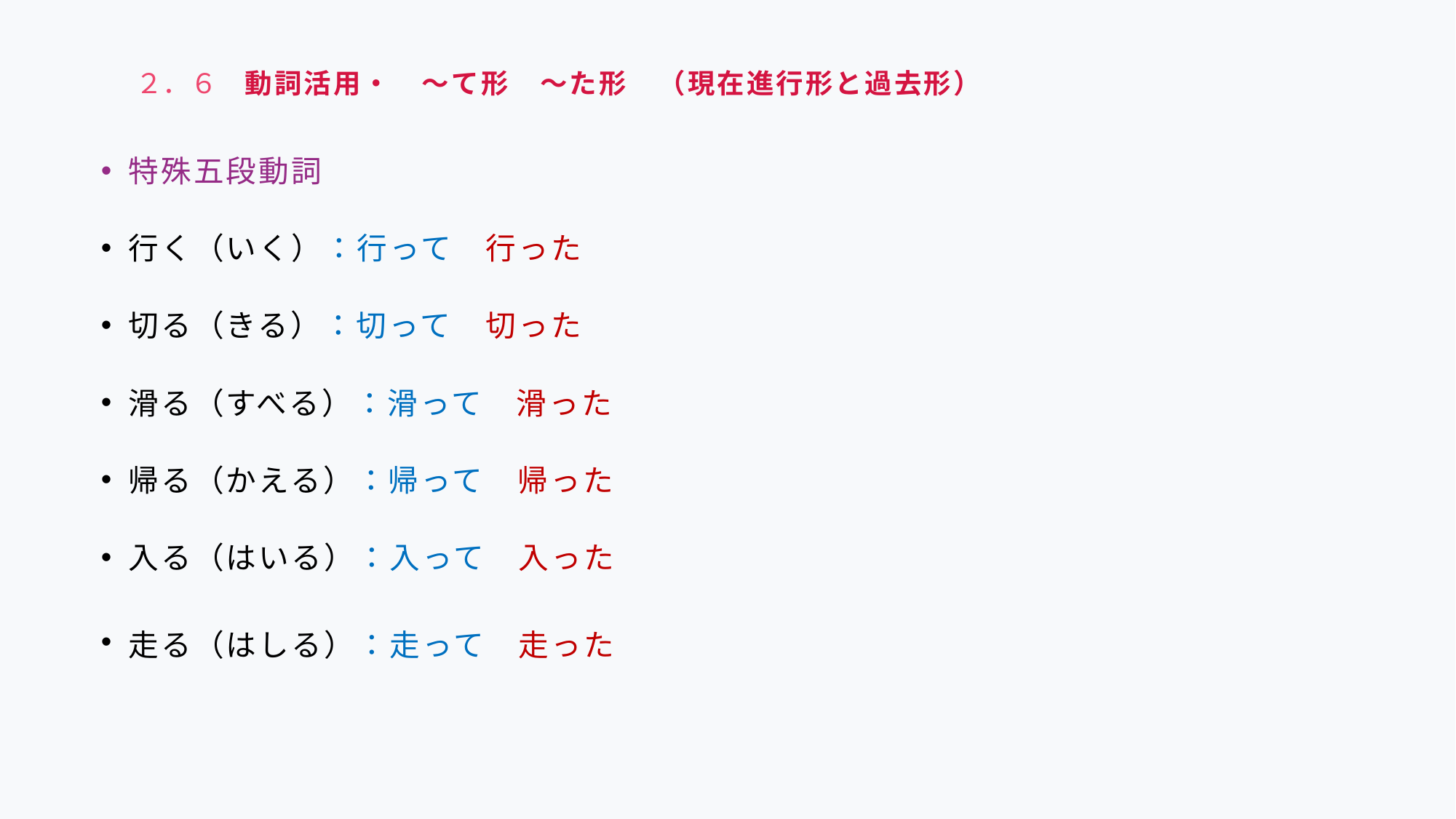

２．６　動詞活用・　～て形　～た形　（現在進行形と過去形）
特殊五段動詞
行く（いく）：行って　行った
切る（きる）：切って　切った
滑る（すべる）：滑って　滑った
帰る（かえる）：帰って　帰った
入る（はいる）：入って　入った
走る（はしる）：走って　走った